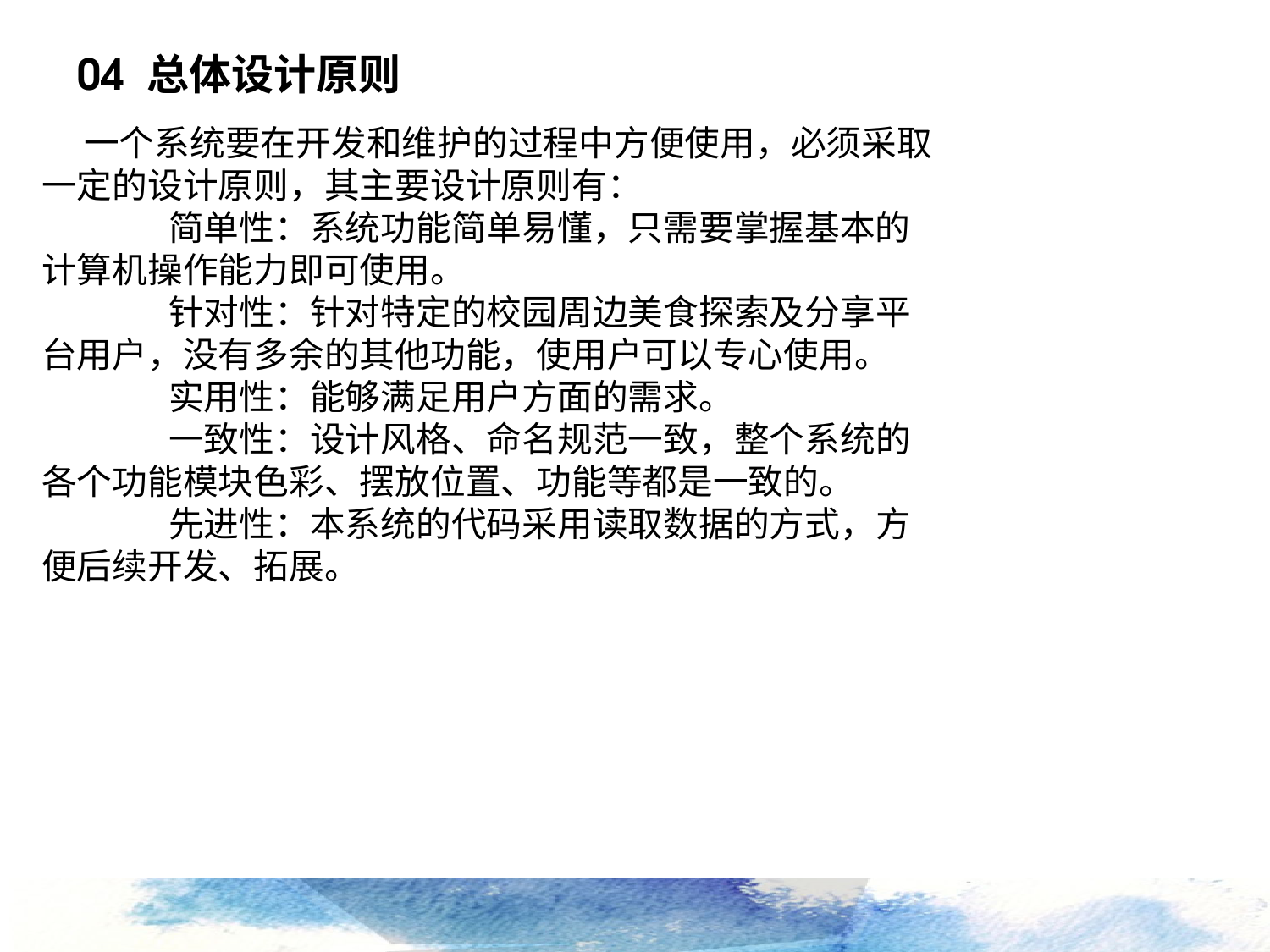

04 总体设计原则
一个系统要在开发和维护的过程中方便使用，必须采取一定的设计原则，其主要设计原则有：
	简单性：系统功能简单易懂，只需要掌握基本的计算机操作能力即可使用。
	针对性：针对特定的校园周边美食探索及分享平台用户，没有多余的其他功能，使用户可以专心使用。
	实用性：能够满足用户方面的需求。
	一致性：设计风格、命名规范一致，整个系统的各个功能模块色彩、摆放位置、功能等都是一致的。
	先进性：本系统的代码采用读取数据的方式，方便后续开发、拓展。